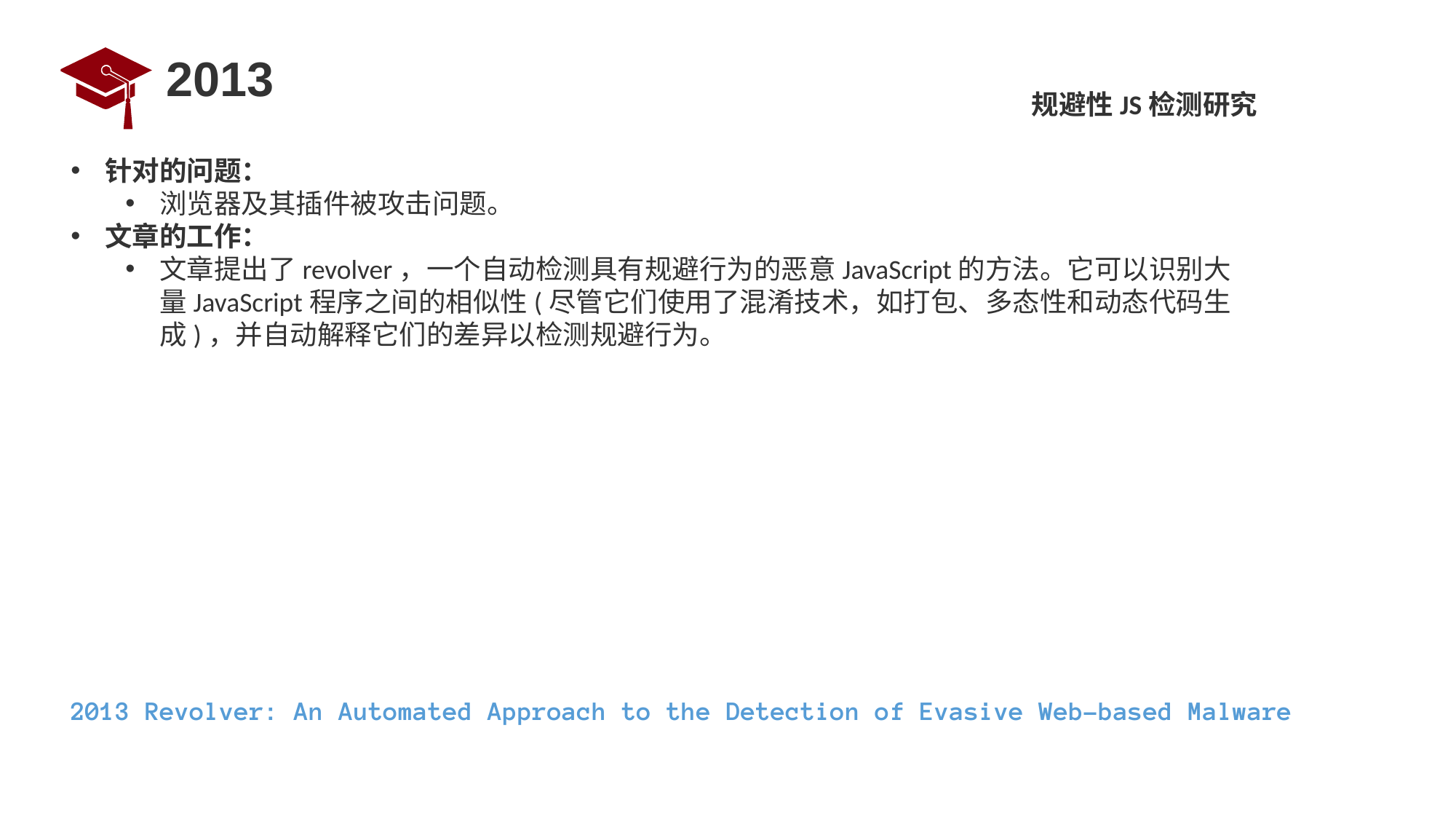

# 2013
规避性JS检测研究
针对的问题：
浏览器及其插件被攻击问题。
文章的工作：
文章提出了revolver，一个自动检测具有规避行为的恶意JavaScript的方法。它可以识别大量JavaScript程序之间的相似性(尽管它们使用了混淆技术，如打包、多态性和动态代码生成)，并自动解释它们的差异以检测规避行为。
2013 Revolver: An Automated Approach to the Detection of Evasive Web-based Malware